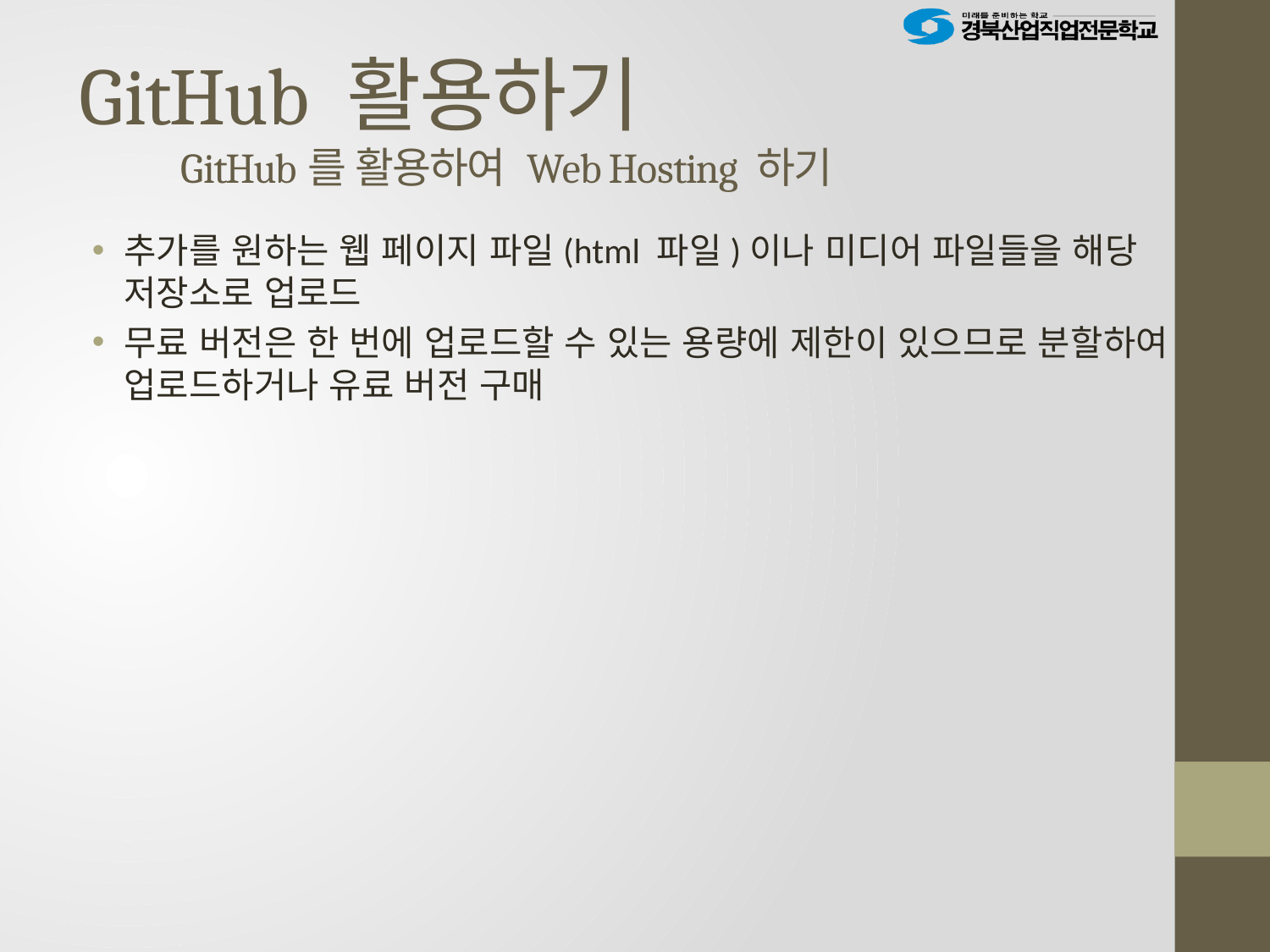

# GitHub 활용하기 GitHub를 활용하여 Web Hosting 하기
추가를 원하는 웹 페이지 파일(html 파일)이나 미디어 파일들을 해당 저장소로 업로드
무료 버전은 한 번에 업로드할 수 있는 용량에 제한이 있으므로 분할하여 업로드하거나 유료 버전 구매